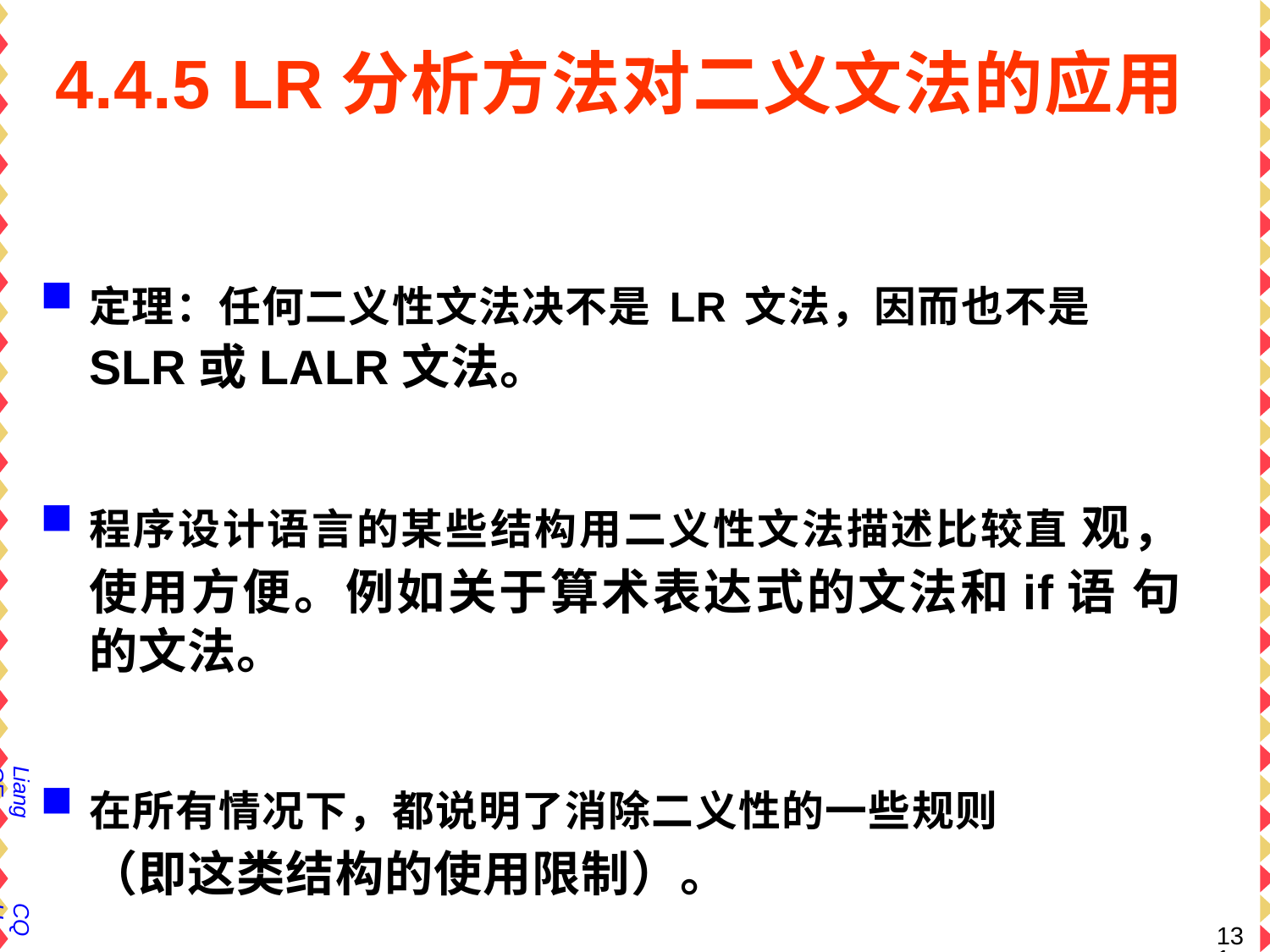

# 4.4.5 LR分析方法对二义文法的应用
定理：任何二义性文法决不是LR文法，因而也不是
SLR或LALR文法。

程序设计语言的某些结构用二义性文法描述比较直 观，使用方便。例如关于算术表达式的文法和if语 句的文法。

在所有情况下，都说明了消除二义性的一些规则
（即这类结构的使用限制）。
Liang GE
CQU
131